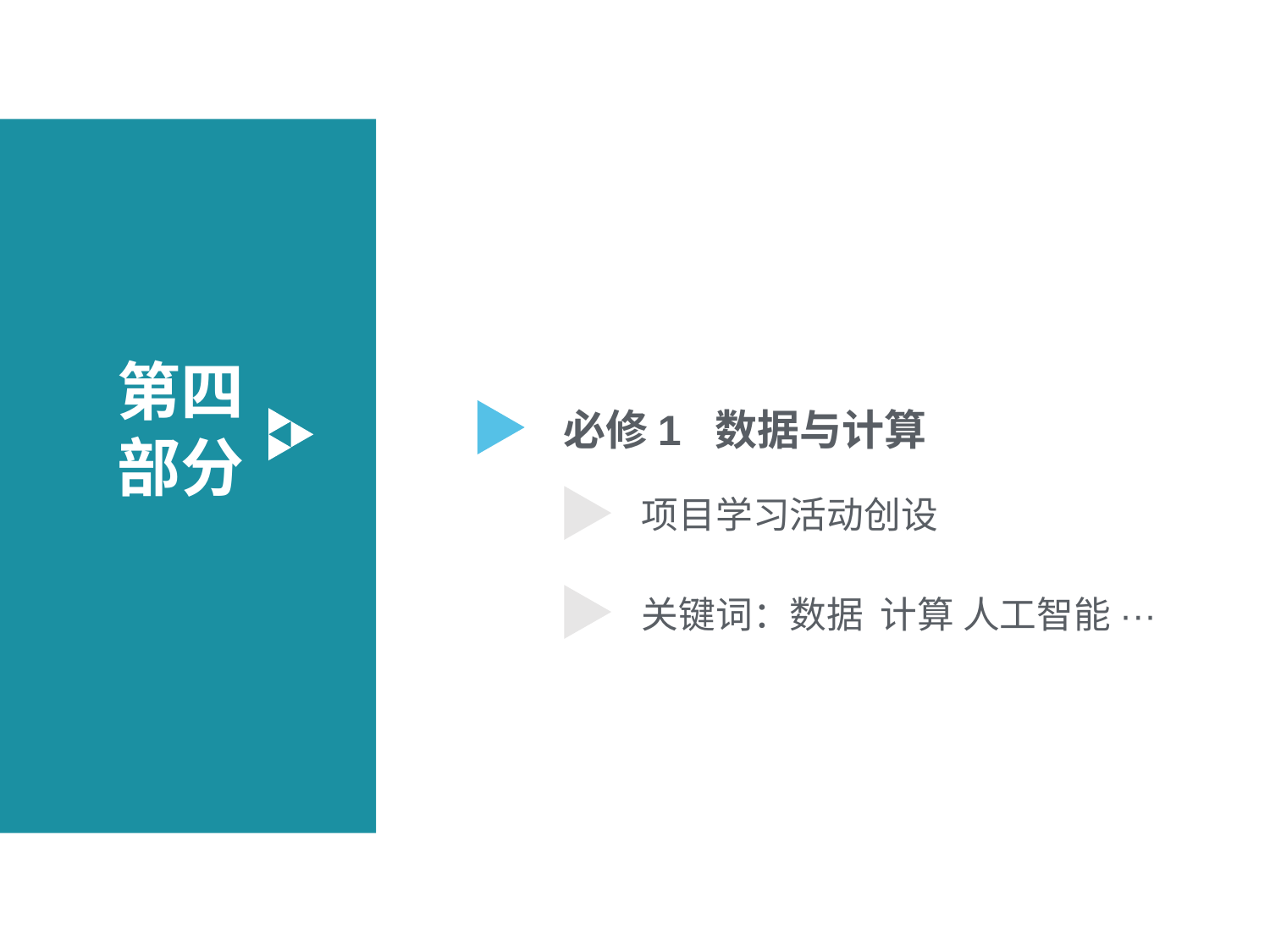

第四部分
必修1  数据与计算

项目学习活动创设

关键词：数据  计算 人工智能···